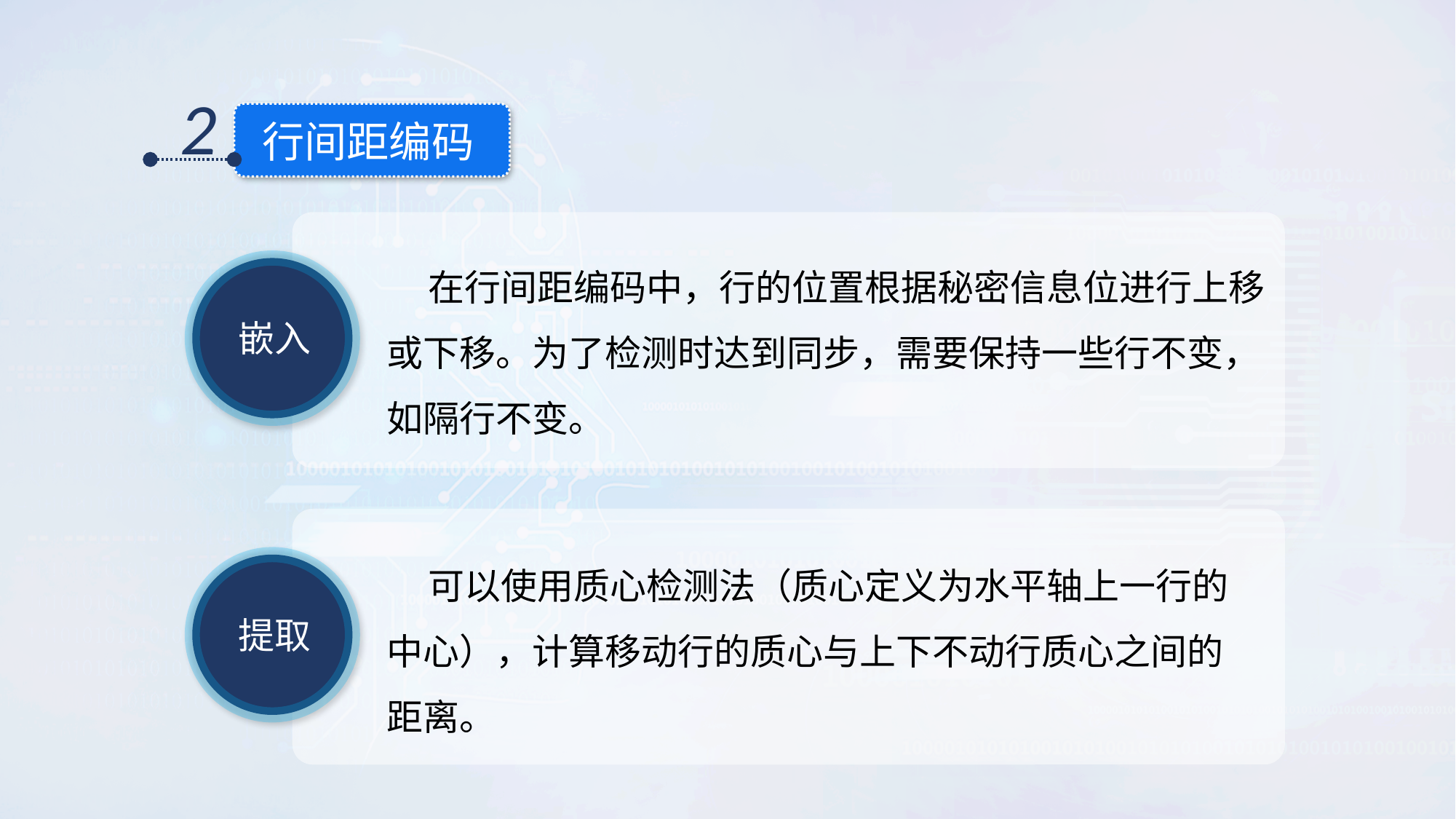

2

行间距编码

    在行间距编码中，行的位置根据秘密信息位进行上移或下移。为了检测时达到同步，需要保持一些行不变，如隔行不变。

嵌入

    可以使用质心检测法（质心定义为水平轴上一行的中心），计算移动行的质心与上下不动行质心之间的距离。

提取